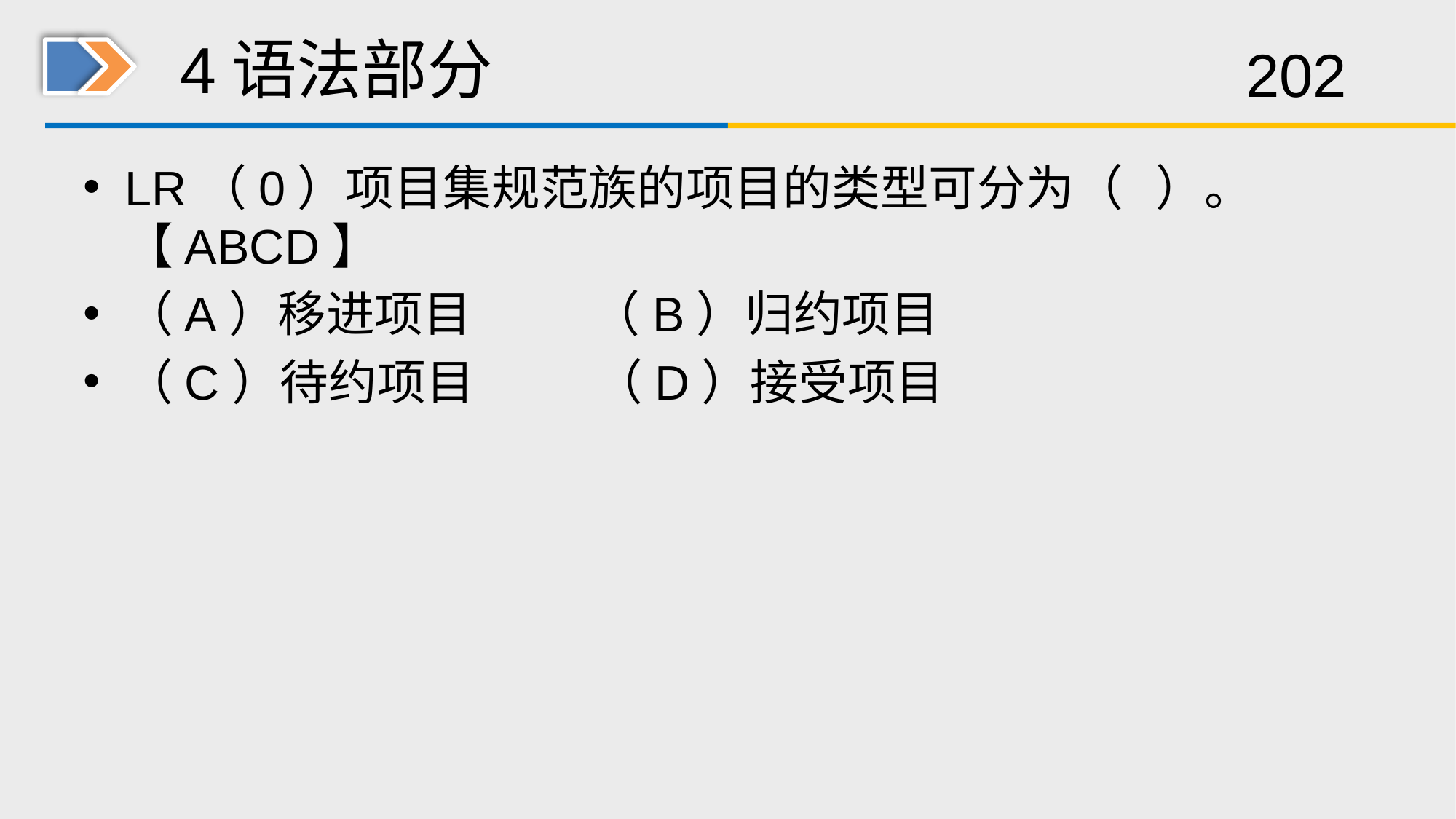

# 4语法部分
202
LR（0）项目集规范族的项目的类型可分为（   ）。【ABCD】
（A）移进项目           （B）归约项目
（C）待约项目           （D）接受项目